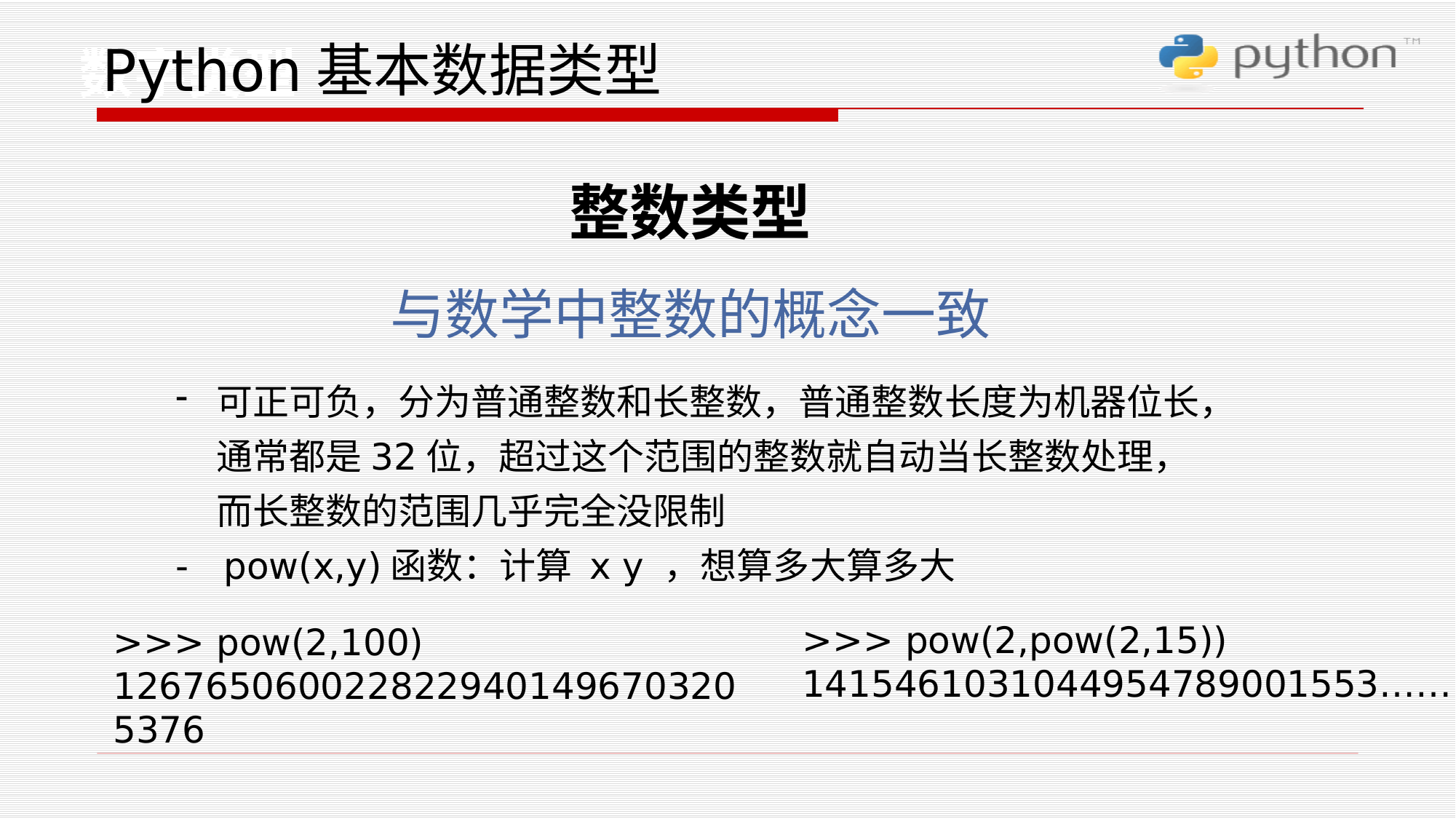

数字类型
# Python基本数据类型
整数类型
与数学中整数的概念一致
可正可负，分为普通整数和长整数，普通整数长度为机器位长，通常都是32位，超过这个范围的整数就自动当长整数处理，而长整数的范围几乎完全没限制
-   pow(x,y)函数：计算 x y ，想算多大算多大
>>> pow(2,pow(2,15))
1415461031044954789001553……
>>> pow(2,100)
1267650600228229401496703205376